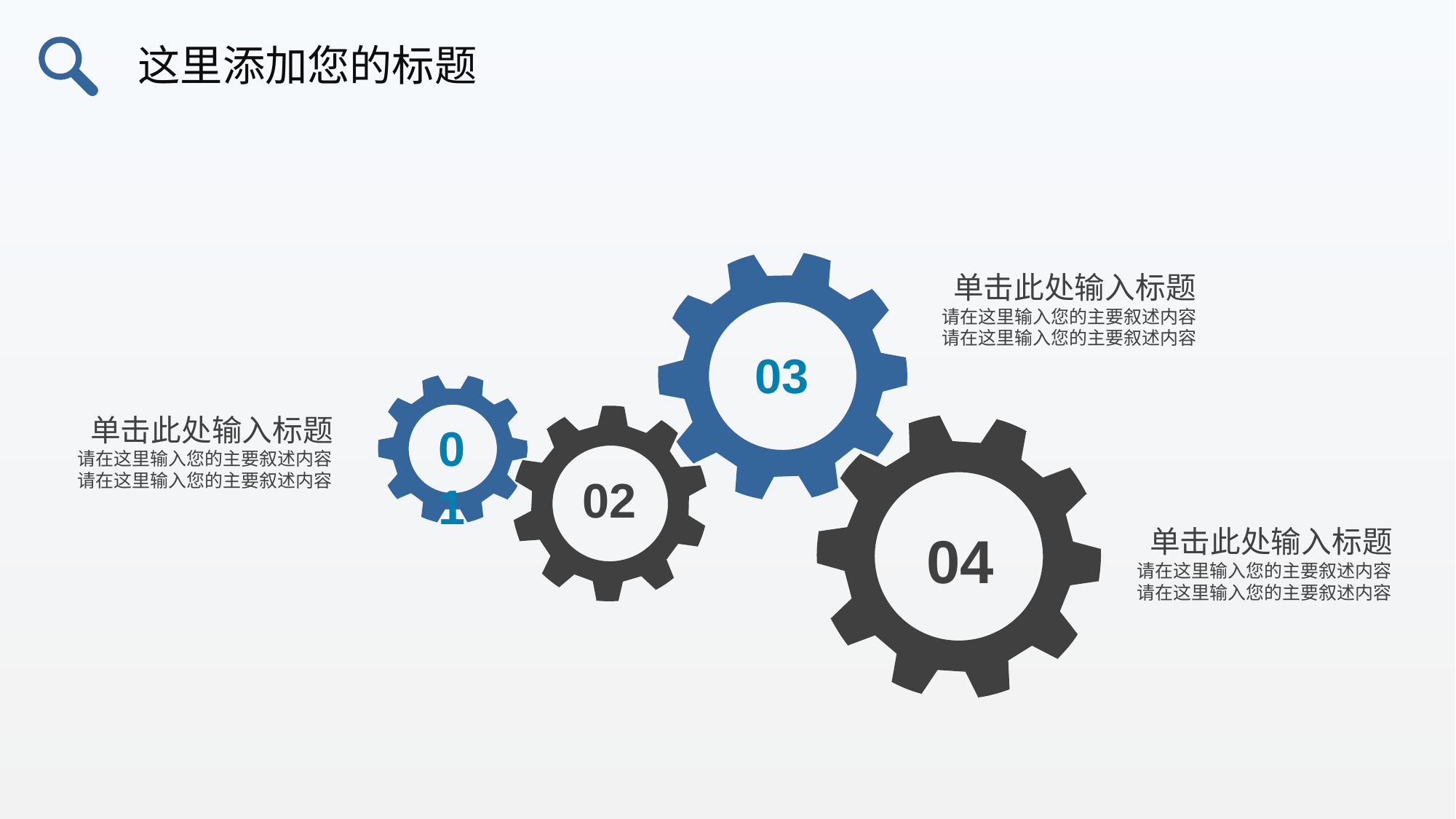

这里添加您的标题

 单击此处输入标题
请在这里输入您的主要叙述内容
请在这里输入您的主要叙述内容

03

 单击此处输入标题
请在这里输入您的主要叙述内容
请在这里输入您的主要叙述内容

01

02
04
 单击此处输入标题
请在这里输入您的主要叙述内容
请在这里输入您的主要叙述内容